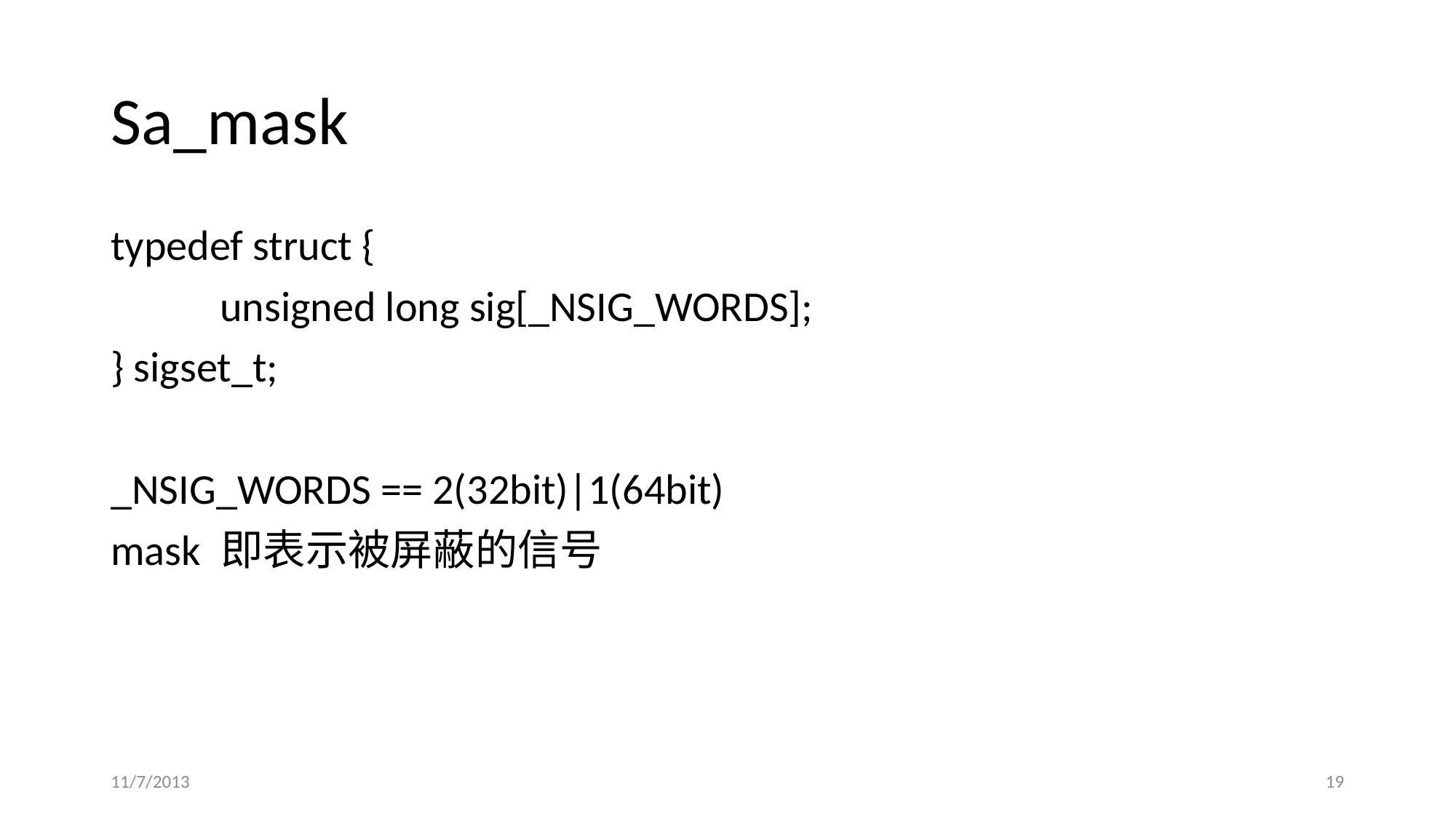

# Sa_mask
typedef struct {
	unsigned long sig[_NSIG_WORDS];
} sigset_t;

_NSIG_WORDS == 2(32bit)|1(64bit)
mask 即表示被屏蔽的信号
11/7/2013
19